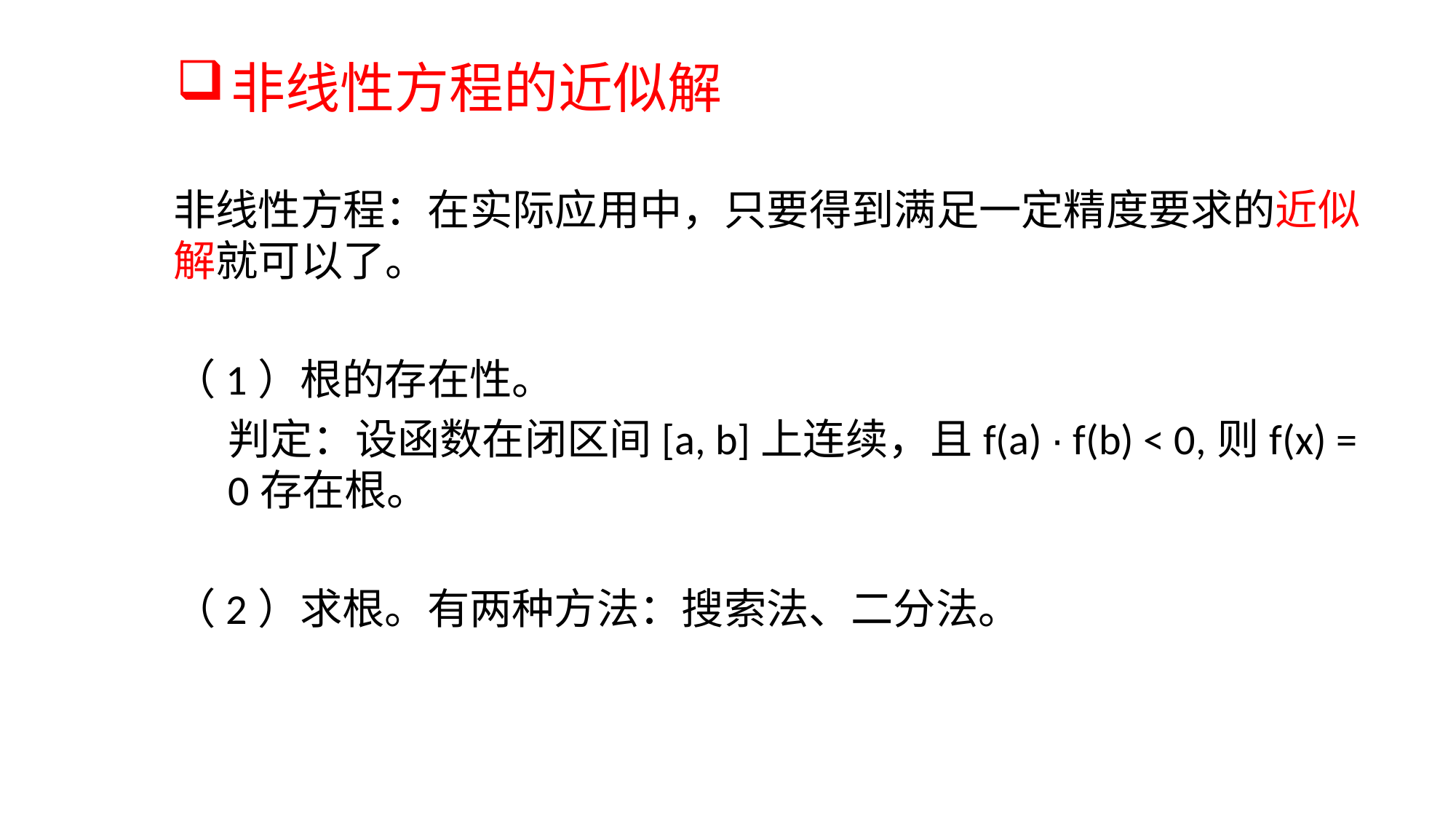

# 非线性方程的近似解
非线性方程：在实际应用中，只要得到满足一定精度要求的近似解就可以了。

（1）根的存在性。
判定：设函数在闭区间[a, b]上连续，且f(a) ∙ f(b) < 0,则f(x) = 0存在根。

（2）求根。有两种方法：搜索法、二分法。